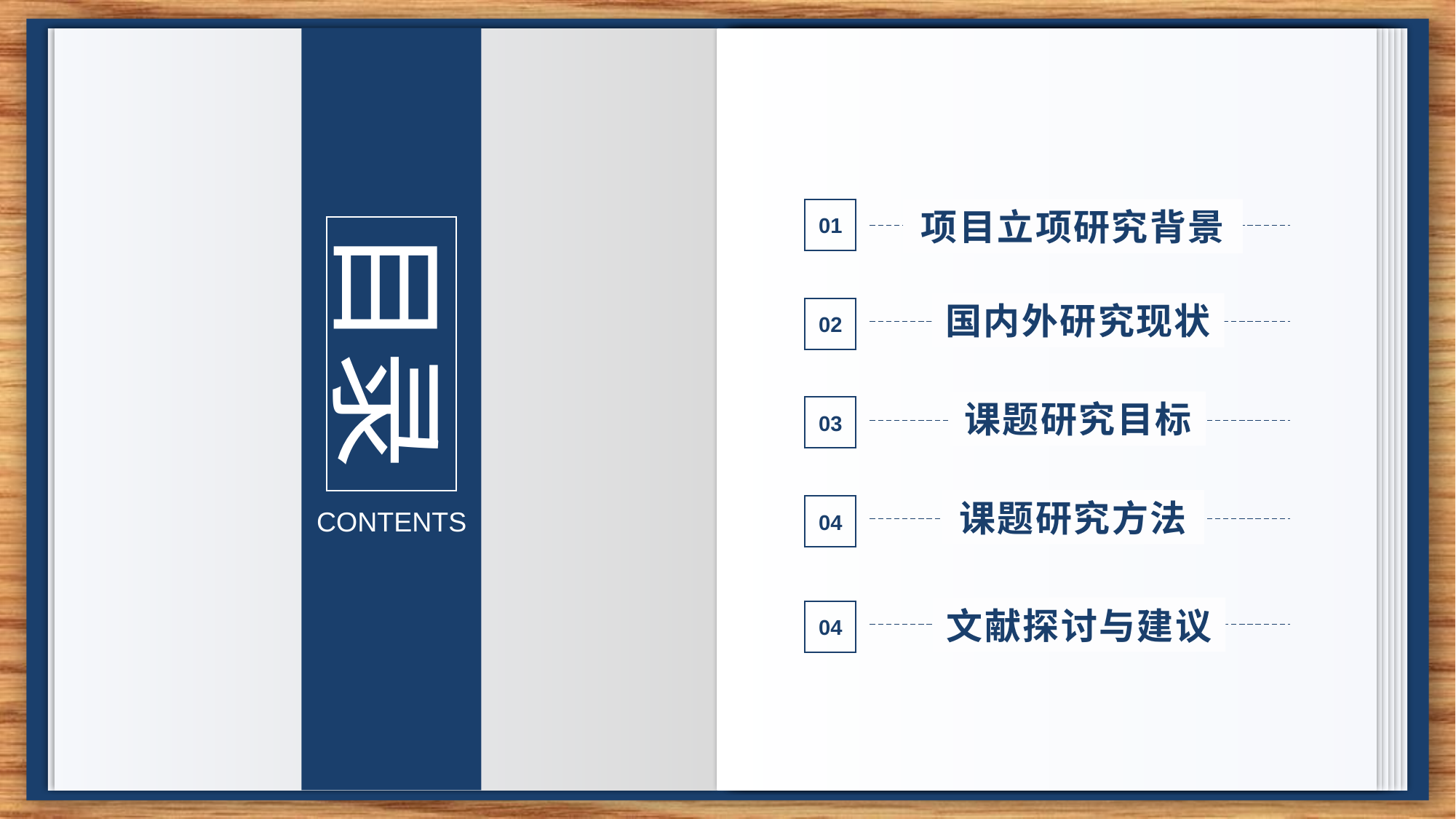

项目立项研究背景
01
目录

国内外研究现状
02

课题研究目标
03

课题研究方法
04
CONTENTS

文献探讨与建议
04